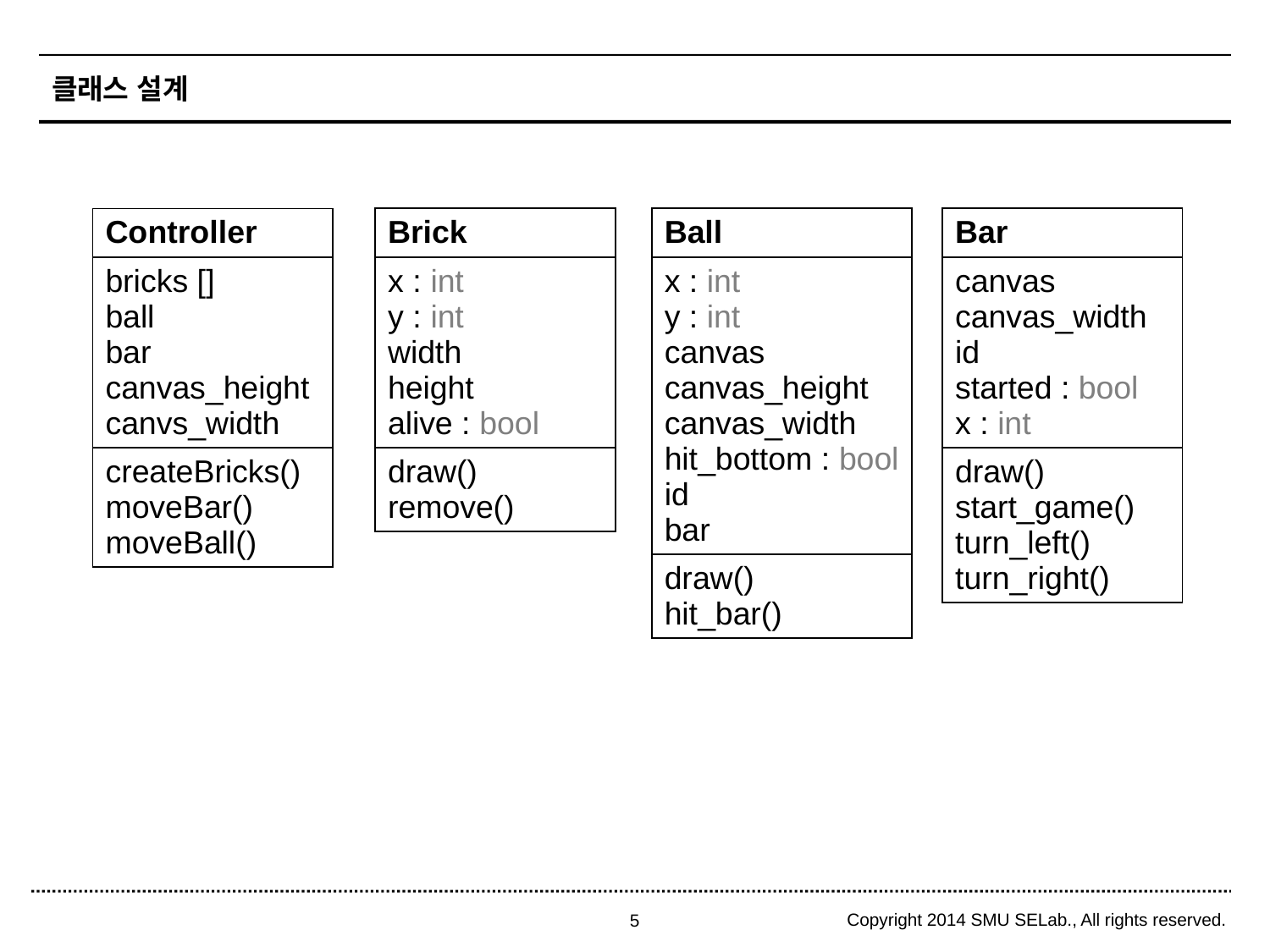

# 클래스 설계

| Brick |
| --- |
| x : int y : int width height alive : bool |
| draw() remove() |
| Ball |
| --- |
| x : int y : int canvas canvas\_height canvas\_width hit\_bottom : bool id bar |
| draw() hit\_bar() |
| Bar |
| --- |
| canvas canvas\_width id started : bool x : int |
| draw() start\_game() turn\_left() turn\_right() |
| Controller |
| --- |
| bricks [] ball bar canvas\_height canvs\_width |
| createBricks() moveBar() moveBall() |